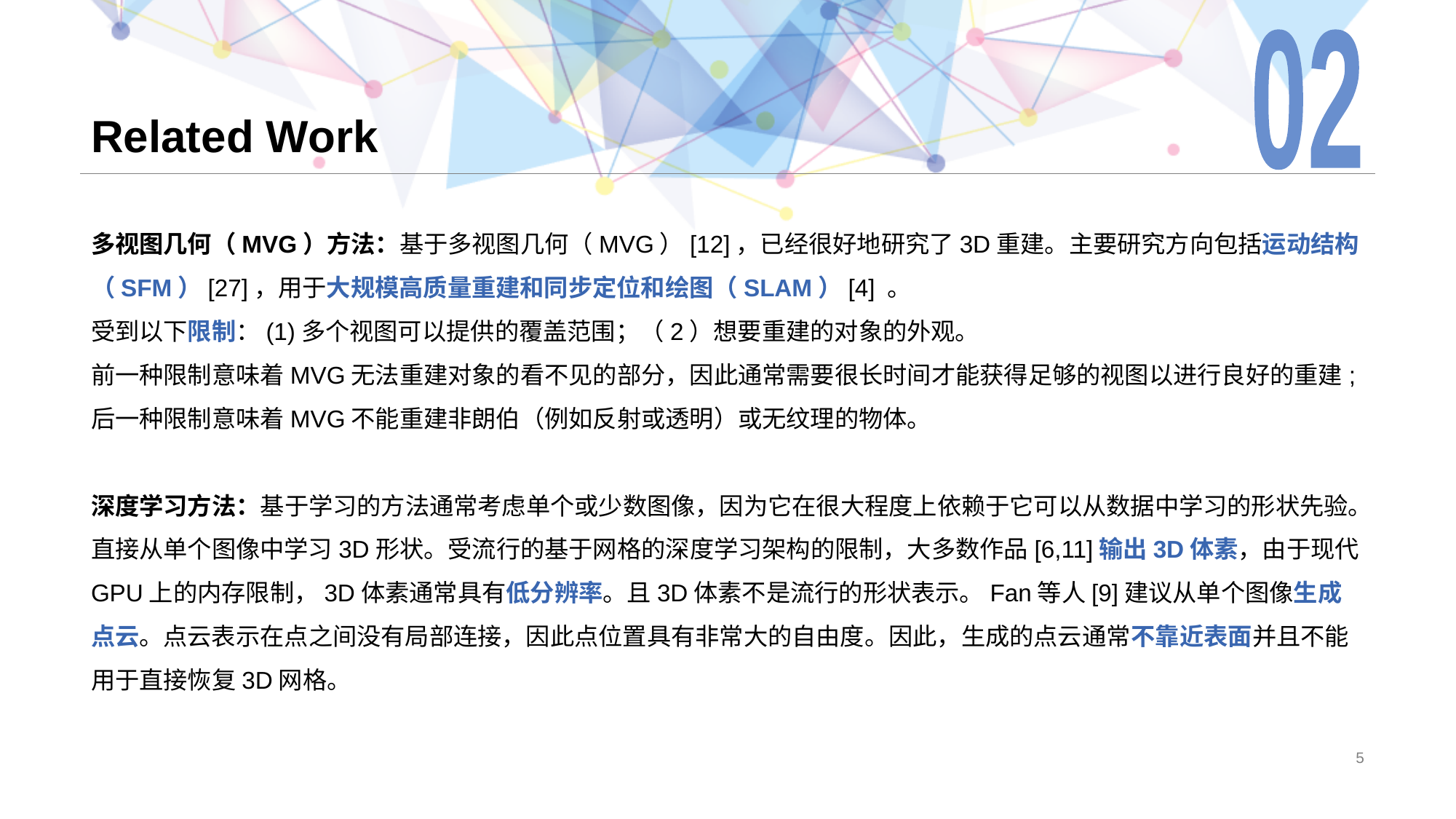

02
# Related Work
多视图几何（MVG）方法：基于多视图几何（MVG）[12]，已经很好地研究了3D重建。主要研究方向包括运动结构（SFM）[27]，用于大规模高质量重建和同步定位和绘图（SLAM）[4] 。
受到以下限制：(1)多个视图可以提供的覆盖范围；（2）想要重建的对象的外观。
前一种限制意味着MVG无法重建对象的看不见的部分，因此通常需要很长时间才能获得足够的视图以进行良好的重建;后一种限制意味着MVG不能重建非朗伯（例如反射或透明）或无纹理的物体。

深度学习方法：基于学习的方法通常考虑单个或少数图像，因为它在很大程度上依赖于它可以从数据中学习的形状先验。
直接从单个图像中学习3D形状。受流行的基于网格的深度学习架构的限制，大多数作品[6,11]输出3D体素，由于现代GPU上的内存限制，3D体素通常具有低分辨率。且3D体素不是流行的形状表示。Fan等人[9]建议从单个图像生成点云。点云表示在点之间没有局部连接，因此点位置具有非常大的自由度。因此，生成的点云通常不靠近表面并且不能用于直接恢复3D网格。
5